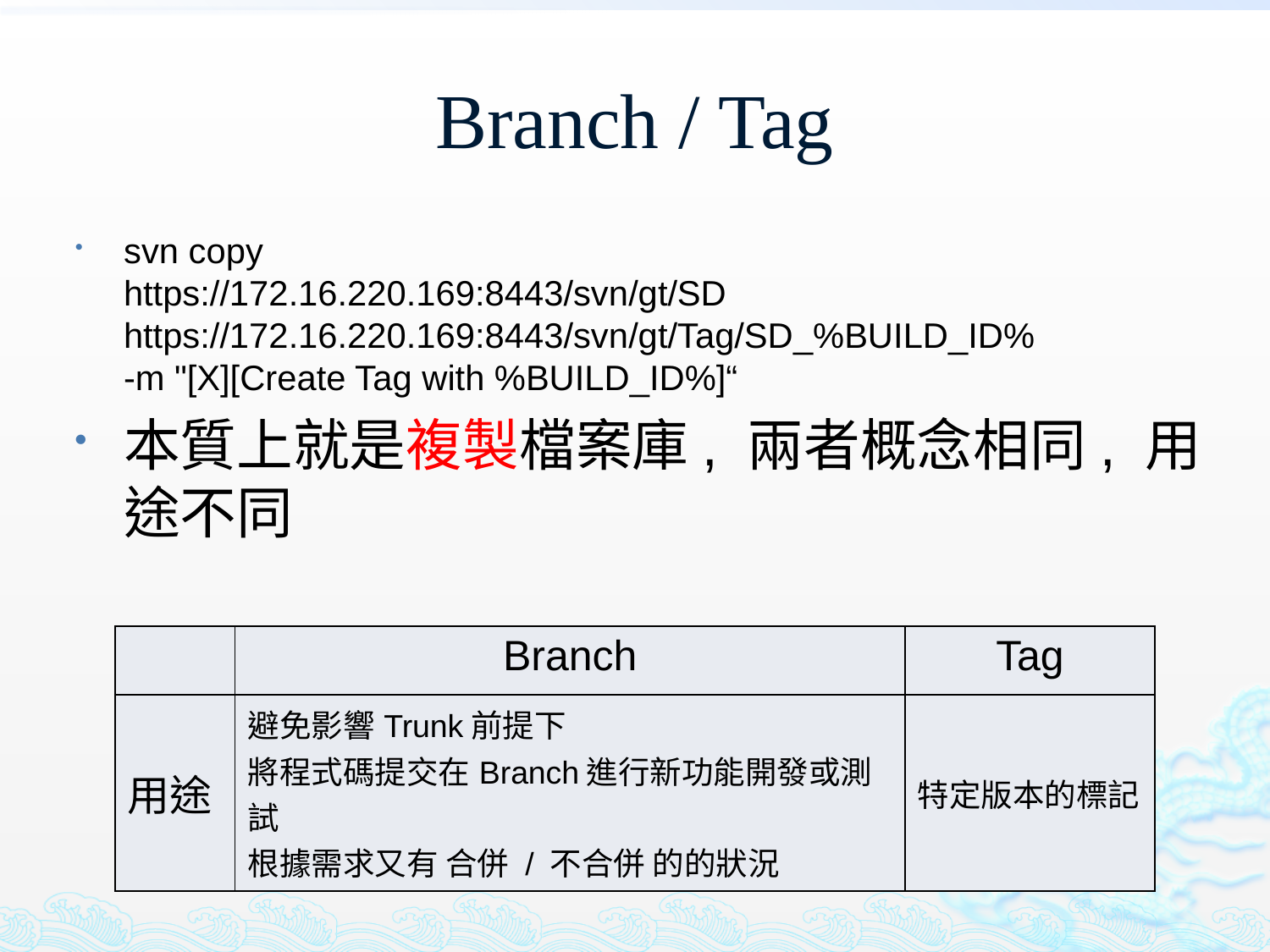

# Branch / Tag
svn copy
https://172.16.220.169:8443/svn/gt/SD https://172.16.220.169:8443/svn/gt/Tag/SD_%BUILD_ID%
-m "[X][Create Tag with %BUILD_ID%]“
本質上就是複製檔案庫, 兩者概念相同, 用途不同

|  | Branch | Tag |
| --- | --- | --- |
| 用途 | 避免影響Trunk前提下 將程式碼提交在Branch進行新功能開發或測試 根據需求又有 合併 / 不合併 的的狀況 | 特定版本的標記 |